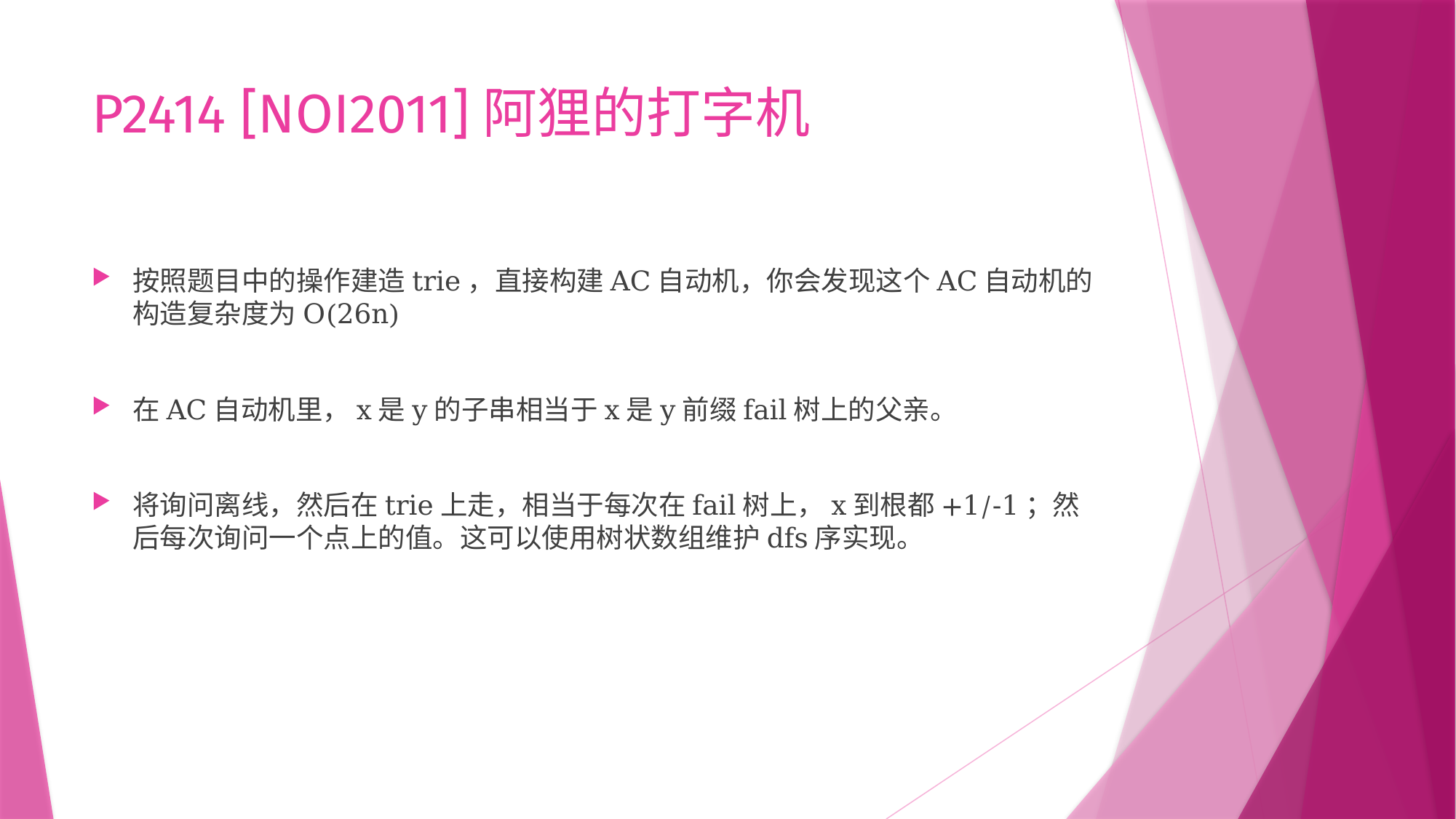

# P2414 [NOI2011]阿狸的打字机
按照题目中的操作建造trie，直接构建AC自动机，你会发现这个AC自动机的构造复杂度为O(26n)

在AC自动机里，x是y的子串相当于x是y前缀fail树上的父亲。

将询问离线，然后在trie上走，相当于每次在fail树上，x到根都+1/-1；然后每次询问一个点上的值。这可以使用树状数组维护dfs序实现。